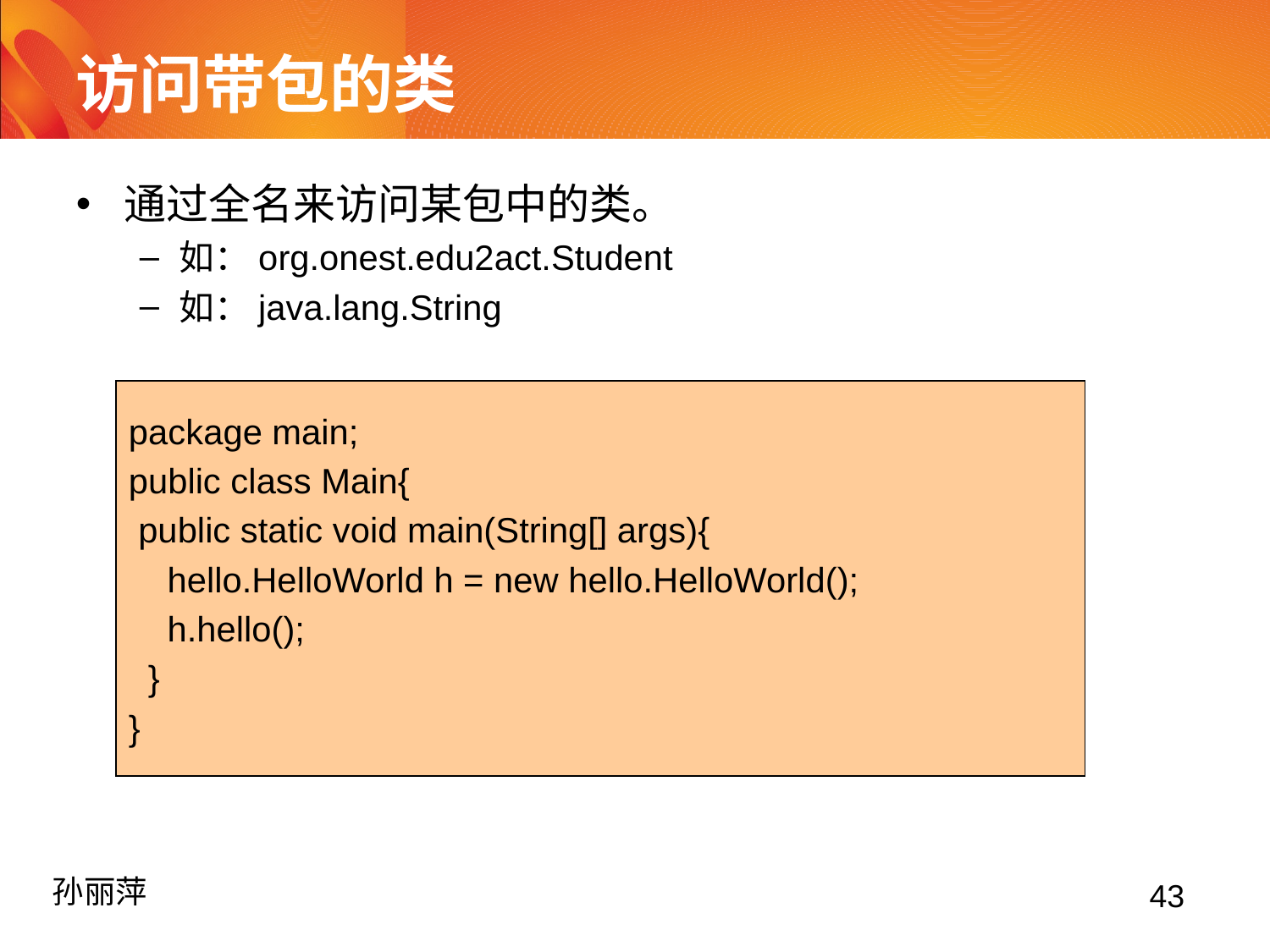

# 访问带包的类
通过全名来访问某包中的类。
如：org.onest.edu2act.Student
如：java.lang.String

package main;
public class Main{
 public static void main(String[] args){
    hello.HelloWorld h = new hello.HelloWorld();
    h.hello();
  }
}